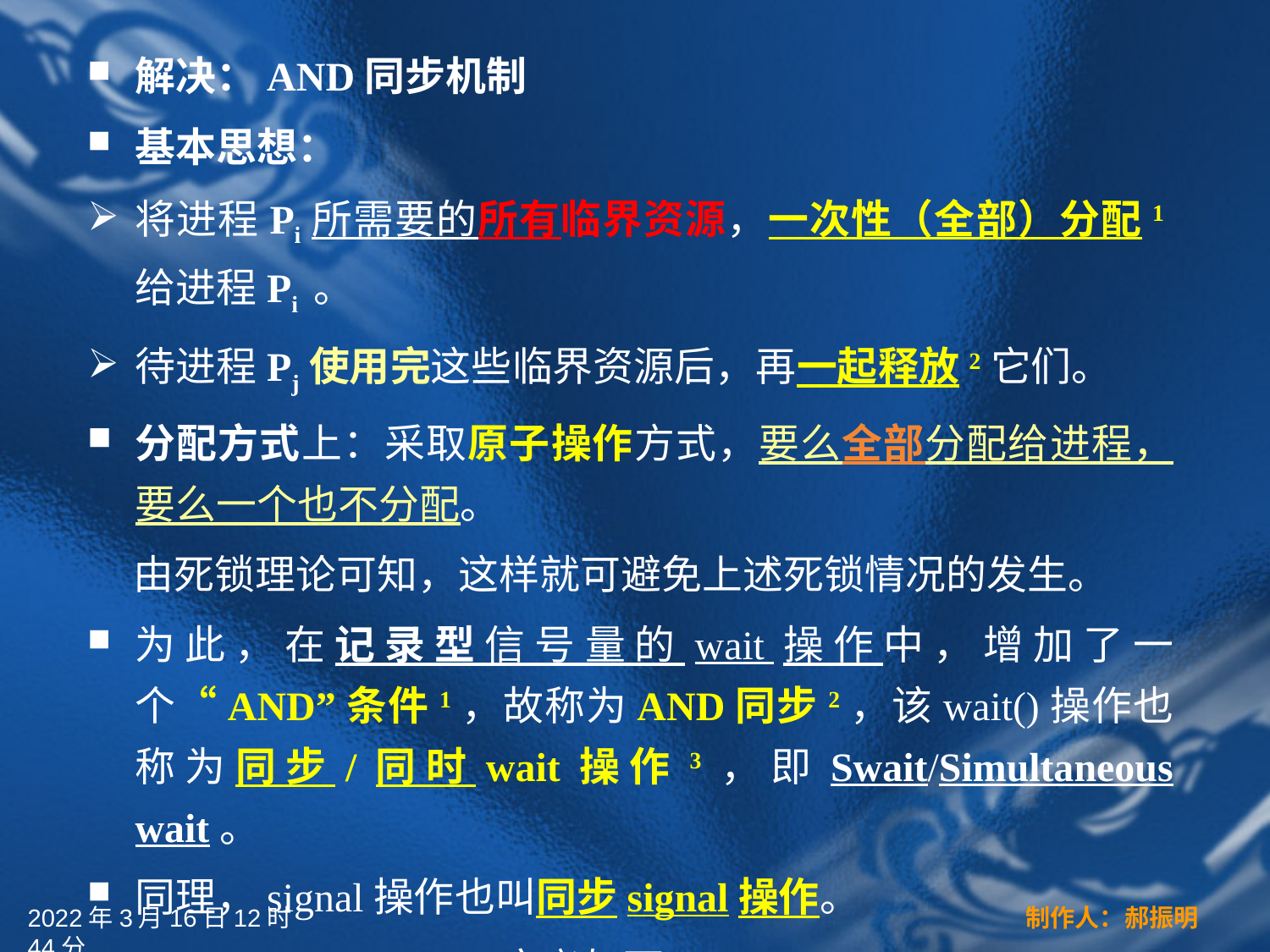

解决：AND同步机制
基本思想：
将进程Pi所需要的所有临界资源，一次性（全部）分配1给进程Pi 。
待进程Pj使用完这些临界资源后，再一起释放2它们。
分配方式上：采取原子操作方式，要么全部分配给进程，要么一个也不分配。
    由死锁理论可知，这样就可避免上述死锁情况的发生。
为此，在记录型信号量的wait操作中，增加了一个“AND”条件1，故称为AND同步2，该wait()操作也称为同步/同时wait操作3，即Swait/Simultaneous wait。
同理，signal操作也叫同步signal操作。
Swait( )、Ssignal( ) 定义如下：
2022年3月16日12时44分
制作人：郝振明